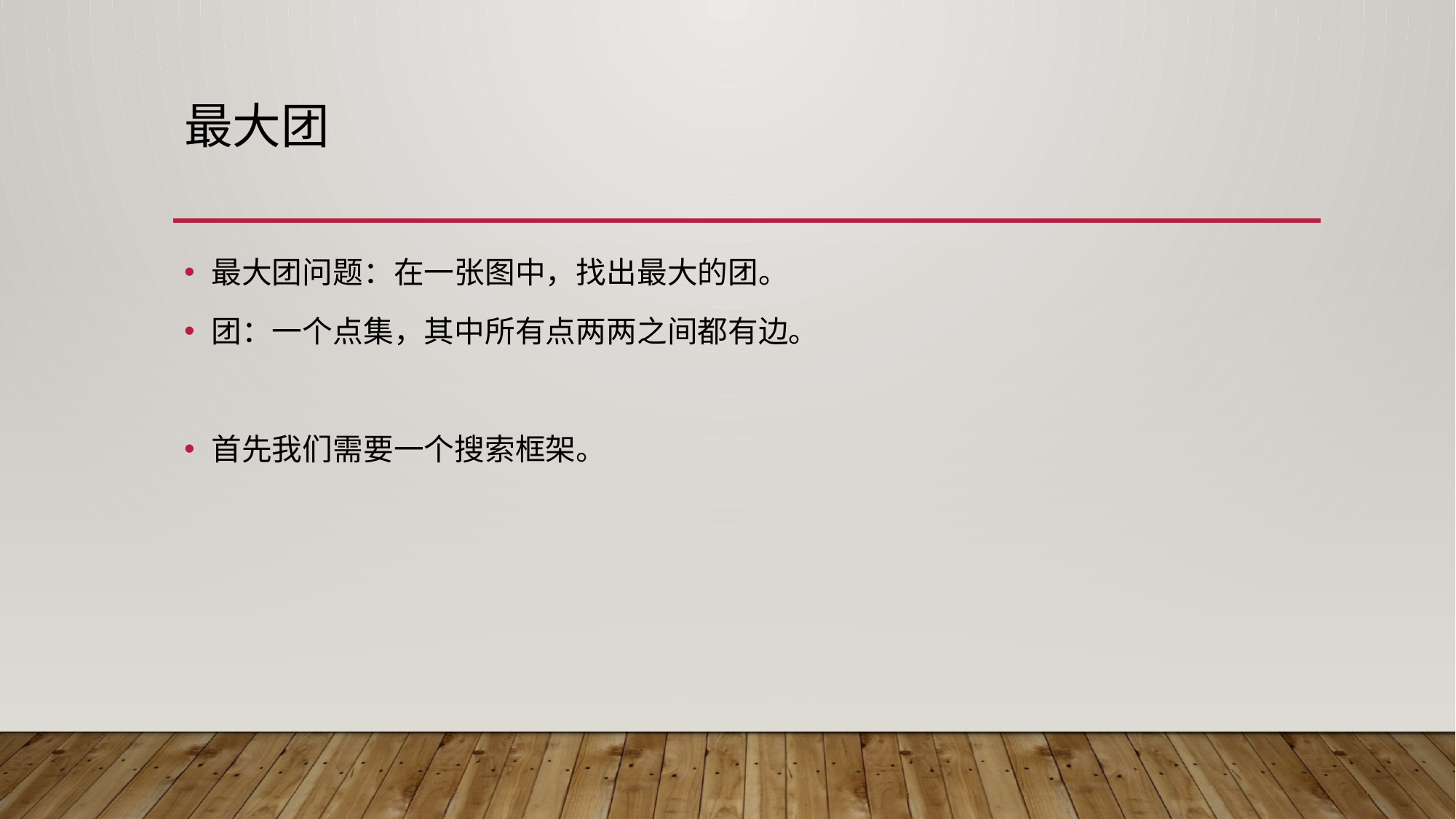

# 最大团
最大团问题：在一张图中，找出最大的团。
团：一个点集，其中所有点两两之间都有边。

首先我们需要一个搜索框架。